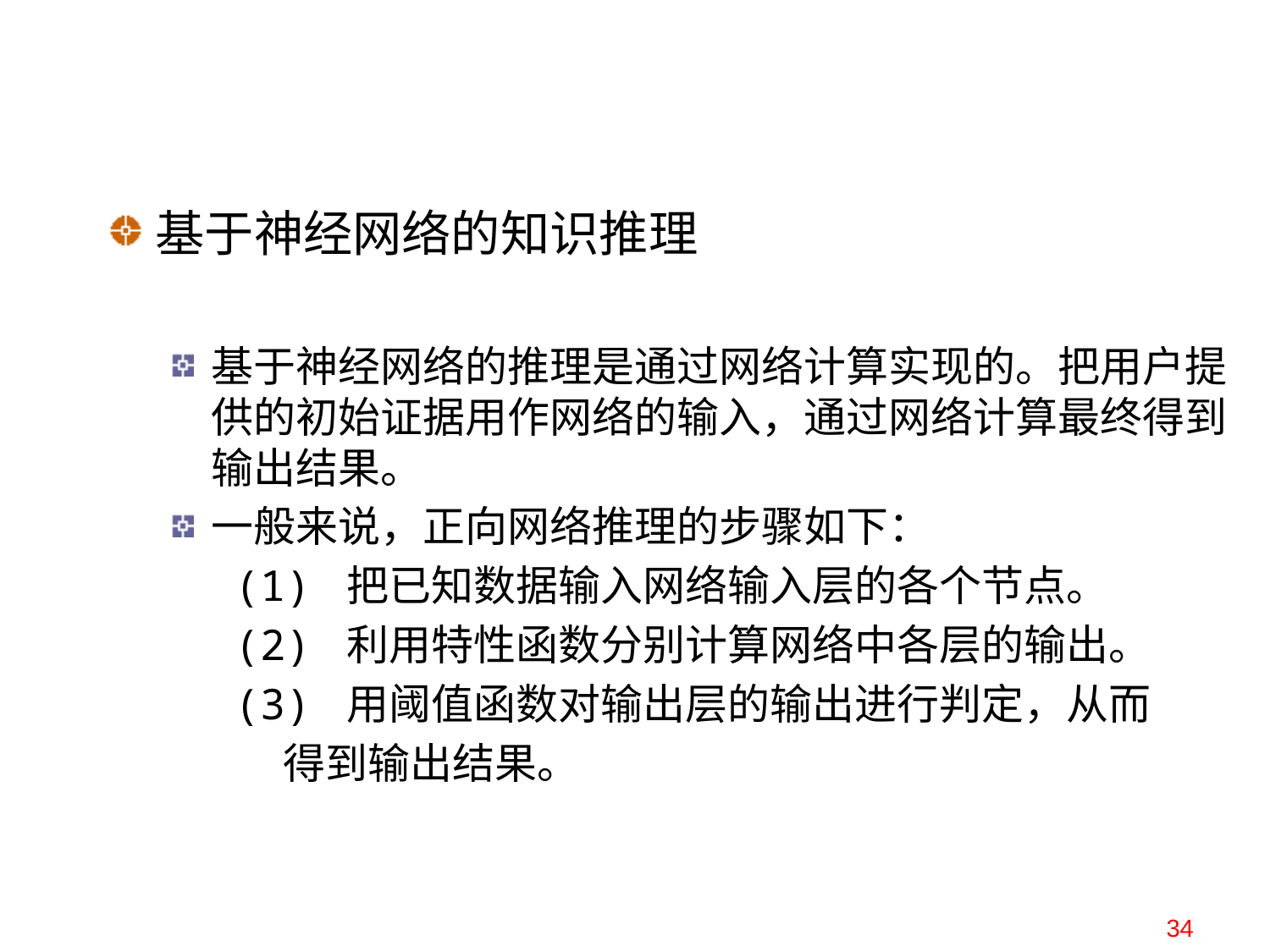

基于神经网络的知识推理

基于神经网络的推理是通过网络计算实现的。把用户提供的初始证据用作网络的输入，通过网络计算最终得到输出结果。
一般来说，正向网络推理的步骤如下：
(1) 把已知数据输入网络输入层的各个节点。
(2) 利用特性函数分别计算网络中各层的输出。
(3) 用阈值函数对输出层的输出进行判定，从而
    得到输出结果。
34